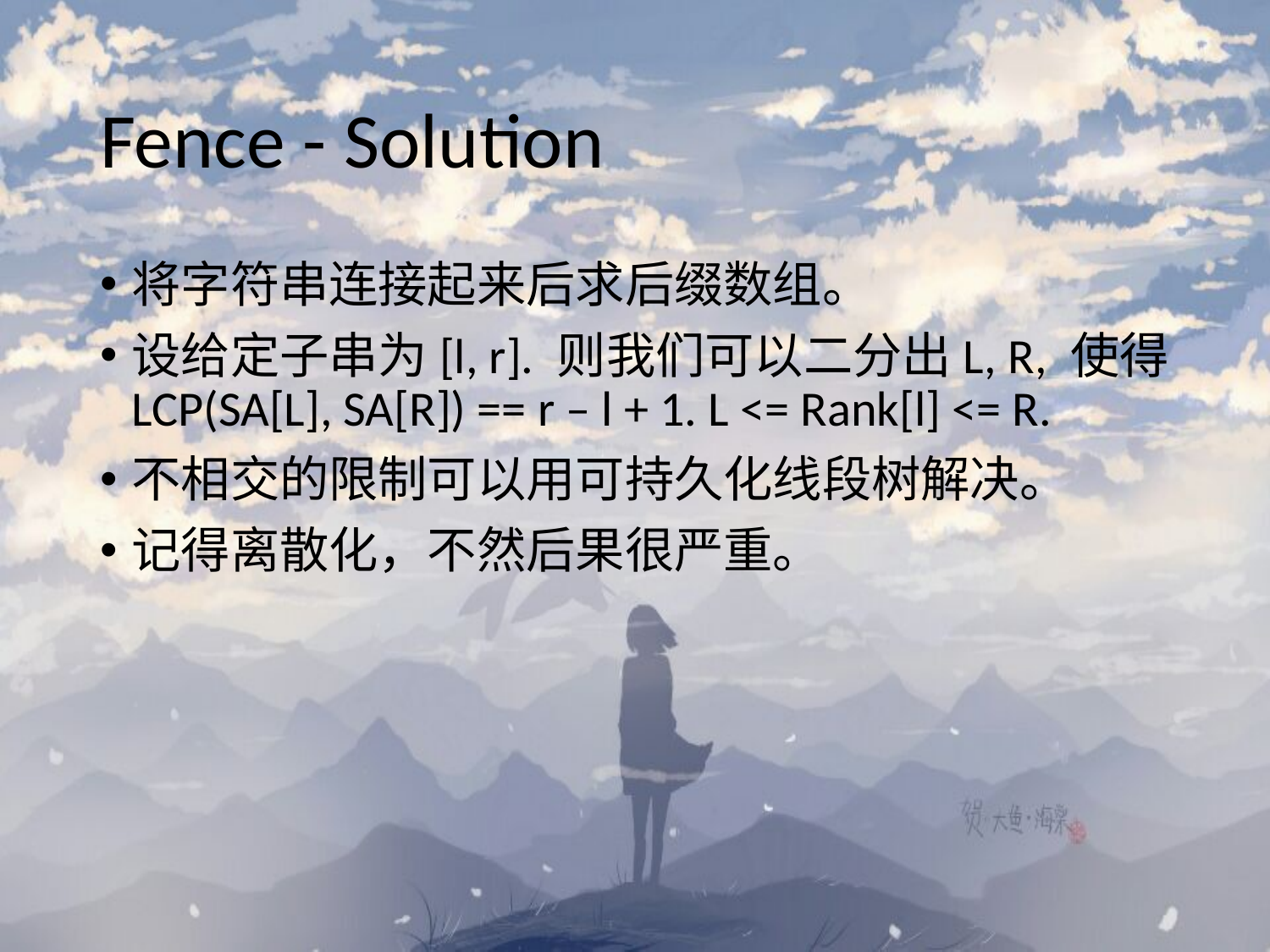

# Fence - Solution
将字符串连接起来后求后缀数组。
设给定子串为[l, r]. 则我们可以二分出L, R, 使得LCP(SA[L], SA[R]) == r – l + 1. L <= Rank[l] <= R.
不相交的限制可以用可持久化线段树解决。
记得离散化，不然后果很严重。